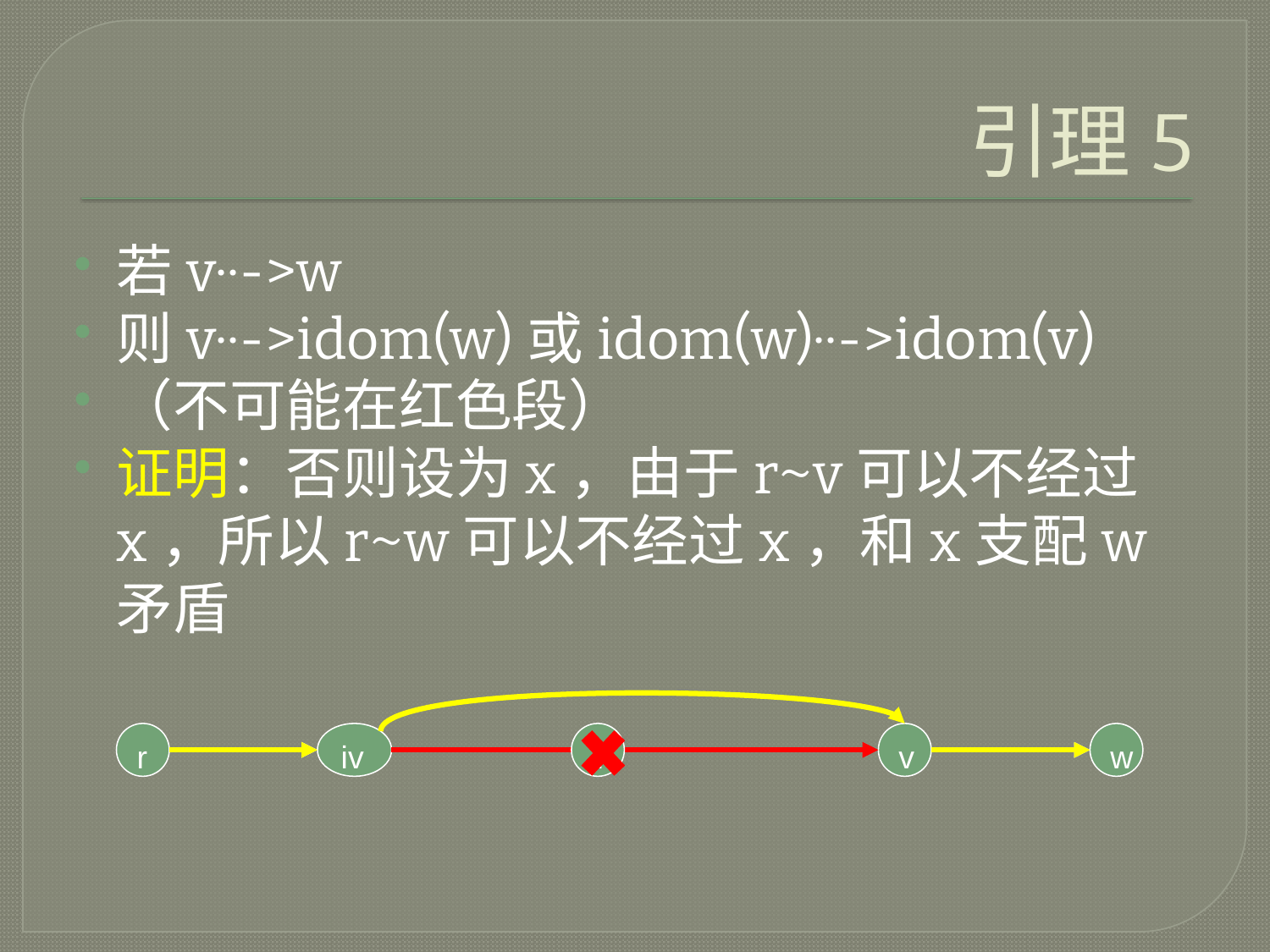

# 引理5
若v··->w
则v··->idom(w)或idom(w)··->idom(v)
（不可能在红色段）
证明：否则设为x，由于r~v可以不经过x，所以r~w可以不经过x，和x支配w矛盾

r
iv
?
v
w